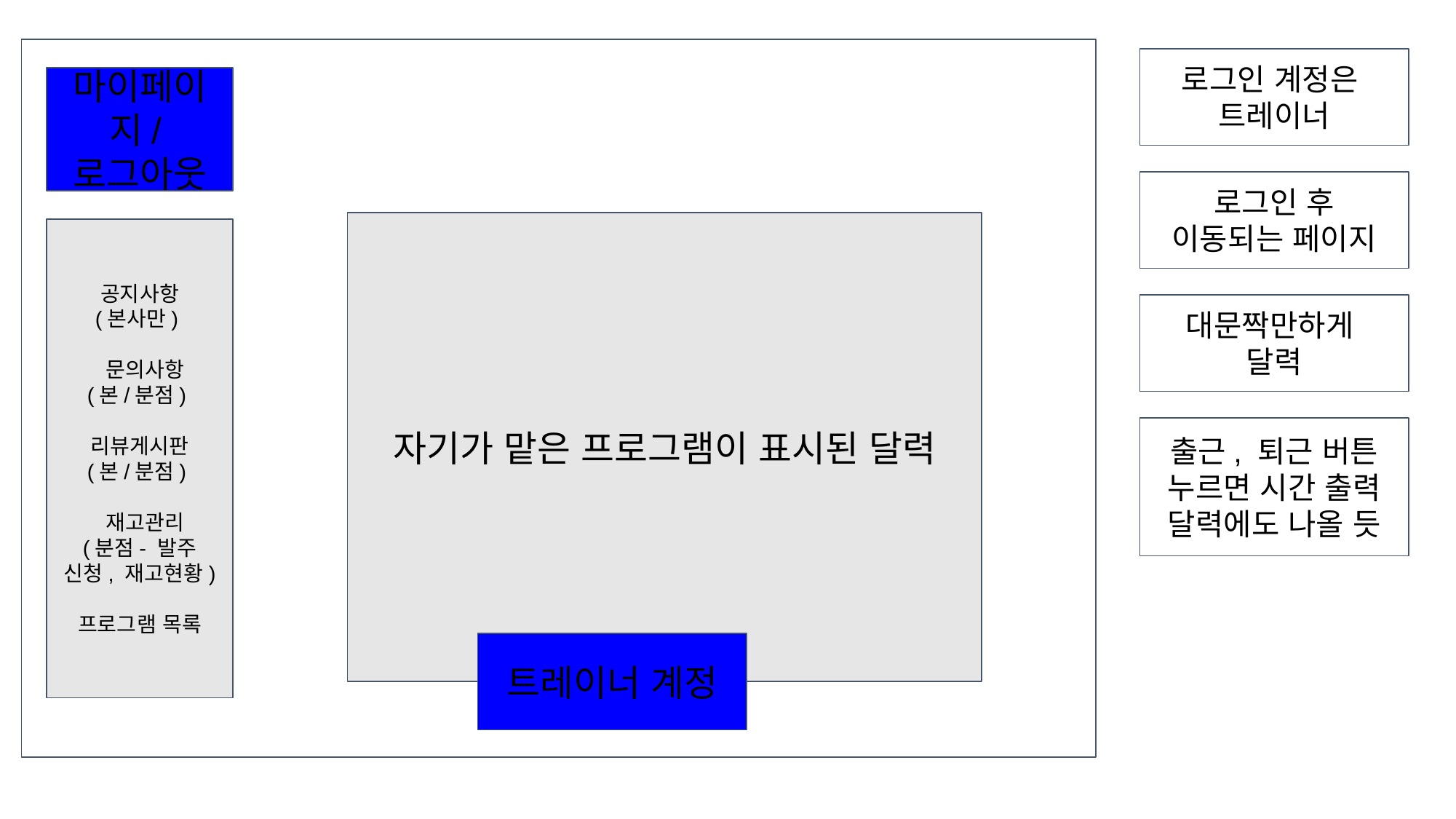

로그인 계정은
트레이너

마이페이지/로그아웃

로그인 후 이동되는 페이지

자기가 맡은 프로그램이 표시된 달력
공지사항
(본사만)

 문의사항
(본/분점)

리뷰게시판
(본/분점)

 재고관리
(분점- 발주 신청, 재고현황)

프로그램 목록
대문짝만하게
달력
출근, 퇴근 버튼 누르면 시간 출력
달력에도 나올 듯
트레이너 계정